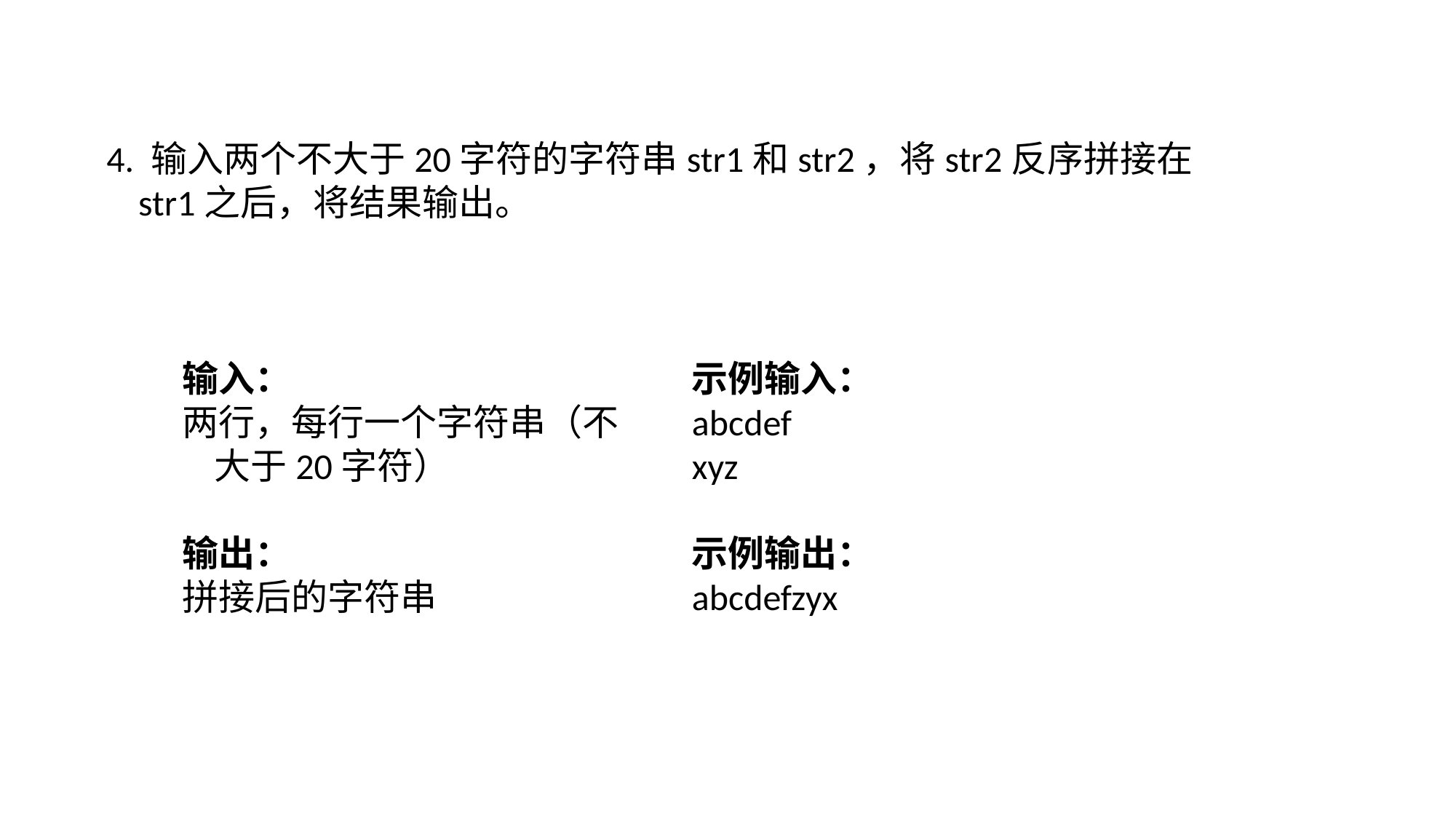

4. 输入两个不大于20字符的字符串str1和str2，将str2反序拼接在str1之后，将结果输出。

输入：
两行，每行一个字符串（不大于20字符）

输出：
拼接后的字符串
示例输入：
abcdef
xyz

示例输出：
abcdefzyx